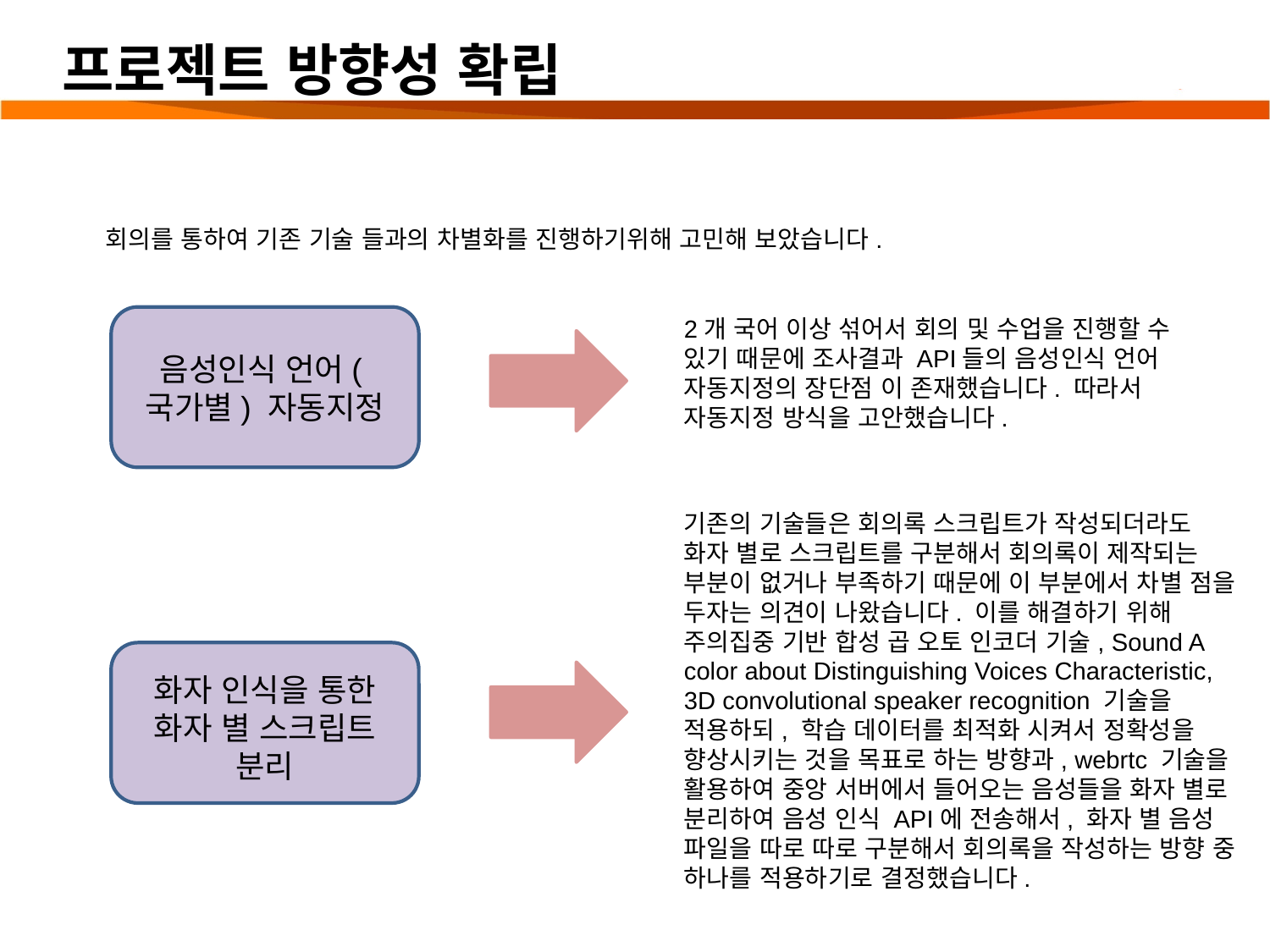

# 프로젝트 방향성 확립
회의를 통하여 기존 기술 들과의 차별화를 진행하기위해 고민해 보았습니다.
음성인식 언어(국가별) 자동지정
2개 국어 이상 섞어서 회의 및 수업을 진행할 수 있기 때문에 조사결과 API들의 음성인식 언어 자동지정의 장단점 이 존재했습니다. 따라서 자동지정 방식을 고안했습니다.

기존의 기술들은 회의록 스크립트가 작성되더라도 화자 별로 스크립트를 구분해서 회의록이 제작되는 부분이 없거나 부족하기 때문에 이 부분에서 차별 점을 두자는 의견이 나왔습니다. 이를 해결하기 위해 주의집중 기반 합성 곱 오토 인코더 기술, Sound A color about Distinguishing Voices Characteristic, 3D convolutional speaker recognition 기술을 적용하되, 학습 데이터를 최적화 시켜서 정확성을 향상시키는 것을 목표로 하는 방향과, webrtc 기술을 활용하여 중앙 서버에서 들어오는 음성들을 화자 별로 분리하여 음성 인식 API에 전송해서, 화자 별 음성 파일을 따로 따로 구분해서 회의록을 작성하는 방향 중 하나를 적용하기로 결정했습니다.

화자 인식을 통한 화자 별 스크립트 분리